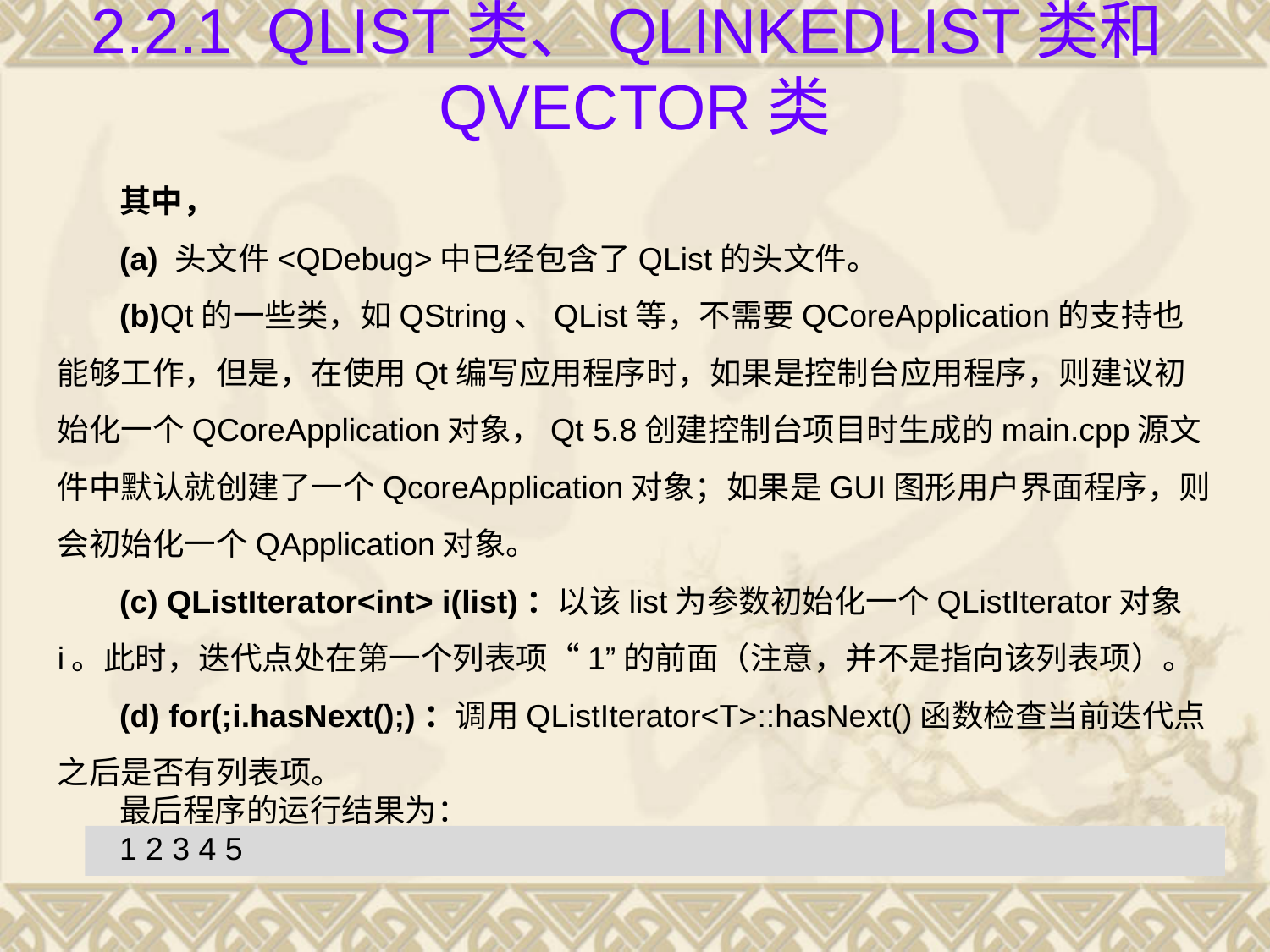

# 2.2.1  QList类、QLinkedList类和QVector类
其中，
(a) 头文件<QDebug>中已经包含了QList的头文件。
(b)Qt的一些类，如QString、QList等，不需要QCoreApplication的支持也能够工作，但是，在使用Qt编写应用程序时，如果是控制台应用程序，则建议初始化一个QCoreApplication对象，Qt 5.8创建控制台项目时生成的main.cpp源文件中默认就创建了一个QcoreApplication对象；如果是GUI图形用户界面程序，则会初始化一个QApplication对象。
(c) QListIterator<int> i(list)：以该list为参数初始化一个QListIterator对象i。此时，迭代点处在第一个列表项“1”的前面（注意，并不是指向该列表项）。
(d) for(;i.hasNext();)：调用QListIterator<T>::hasNext()函数检查当前迭代点之后是否有列表项。
最后程序的运行结果为：
1 2 3 4 5